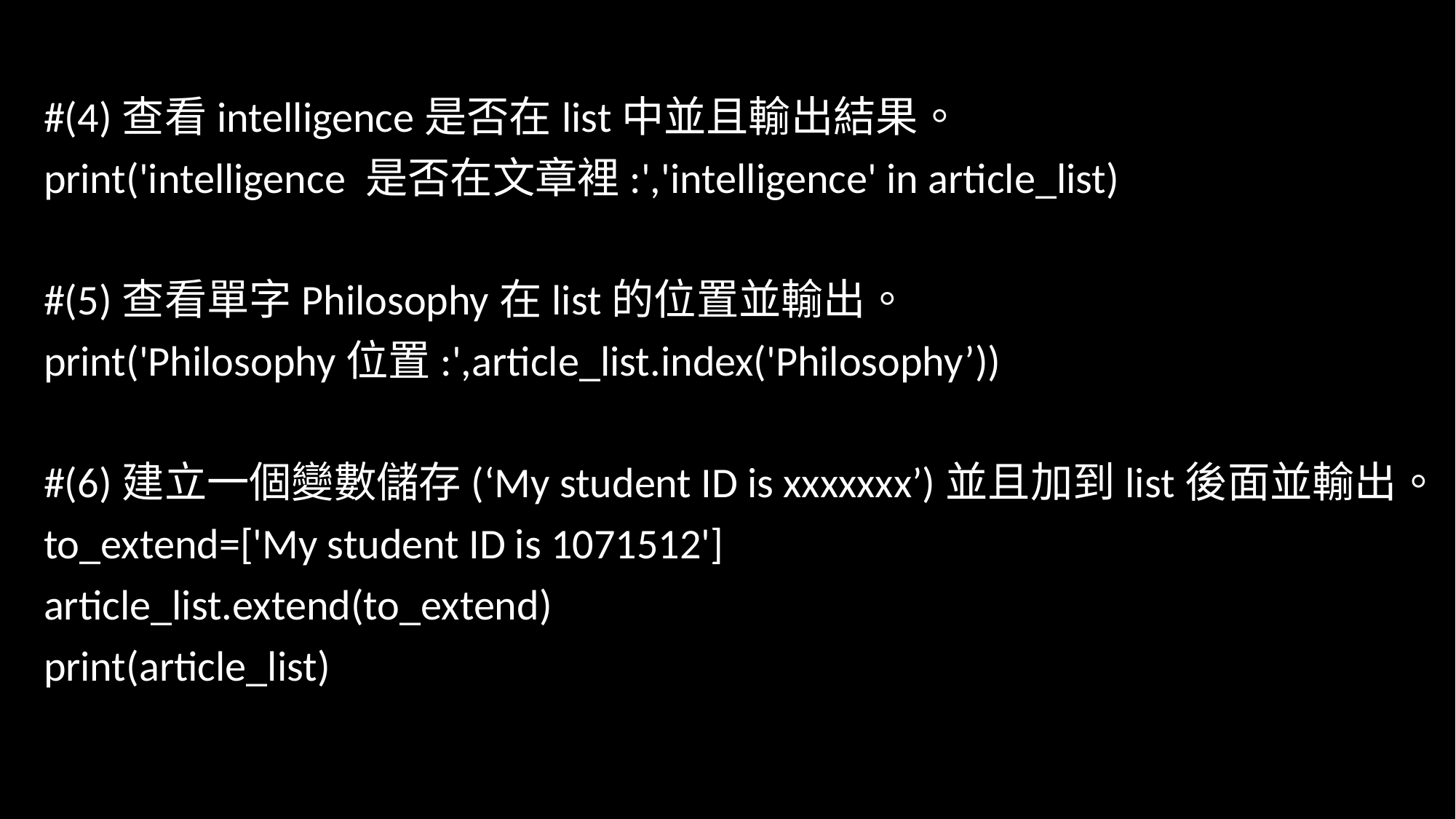

#(4)查看intelligence是否在list中並且輸出結果。
print('intelligence 是否在文章裡:','intelligence' in article_list)

#(5)查看單字Philosophy在list的位置並輸出。
print('Philosophy位置:',article_list.index('Philosophy’))

#(6)建立一個變數儲存(‘My student ID is xxxxxxx’)並且加到list後面並輸出。
to_extend=['My student ID is 1071512']
article_list.extend(to_extend)
print(article_list)